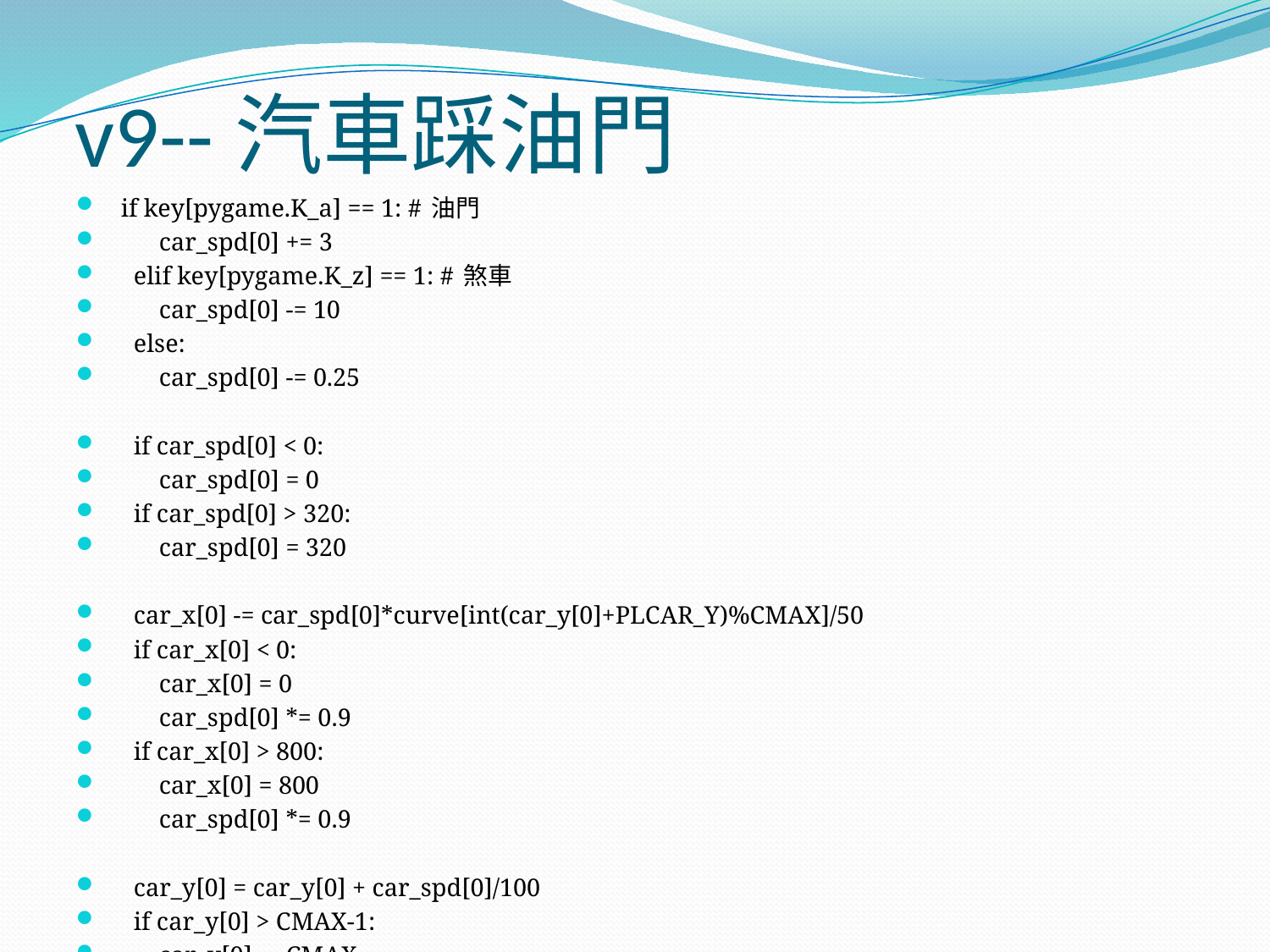

# v9--汽車踩油門
  if key[pygame.K_a] == 1: # 油門
        car_spd[0] += 3
    elif key[pygame.K_z] == 1: # 煞車
        car_spd[0] -= 10
    else:
        car_spd[0] -= 0.25

    if car_spd[0] < 0:
        car_spd[0] = 0
    if car_spd[0] > 320:
        car_spd[0] = 320

    car_x[0] -= car_spd[0]*curve[int(car_y[0]+PLCAR_Y)%CMAX]/50
    if car_x[0] < 0:
        car_x[0] = 0
        car_spd[0] *= 0.9
    if car_x[0] > 800:
        car_x[0] = 800
        car_spd[0] *= 0.9

    car_y[0] = car_y[0] + car_spd[0]/100
    if car_y[0] > CMAX-1:
        car_y[0] -= CMAX